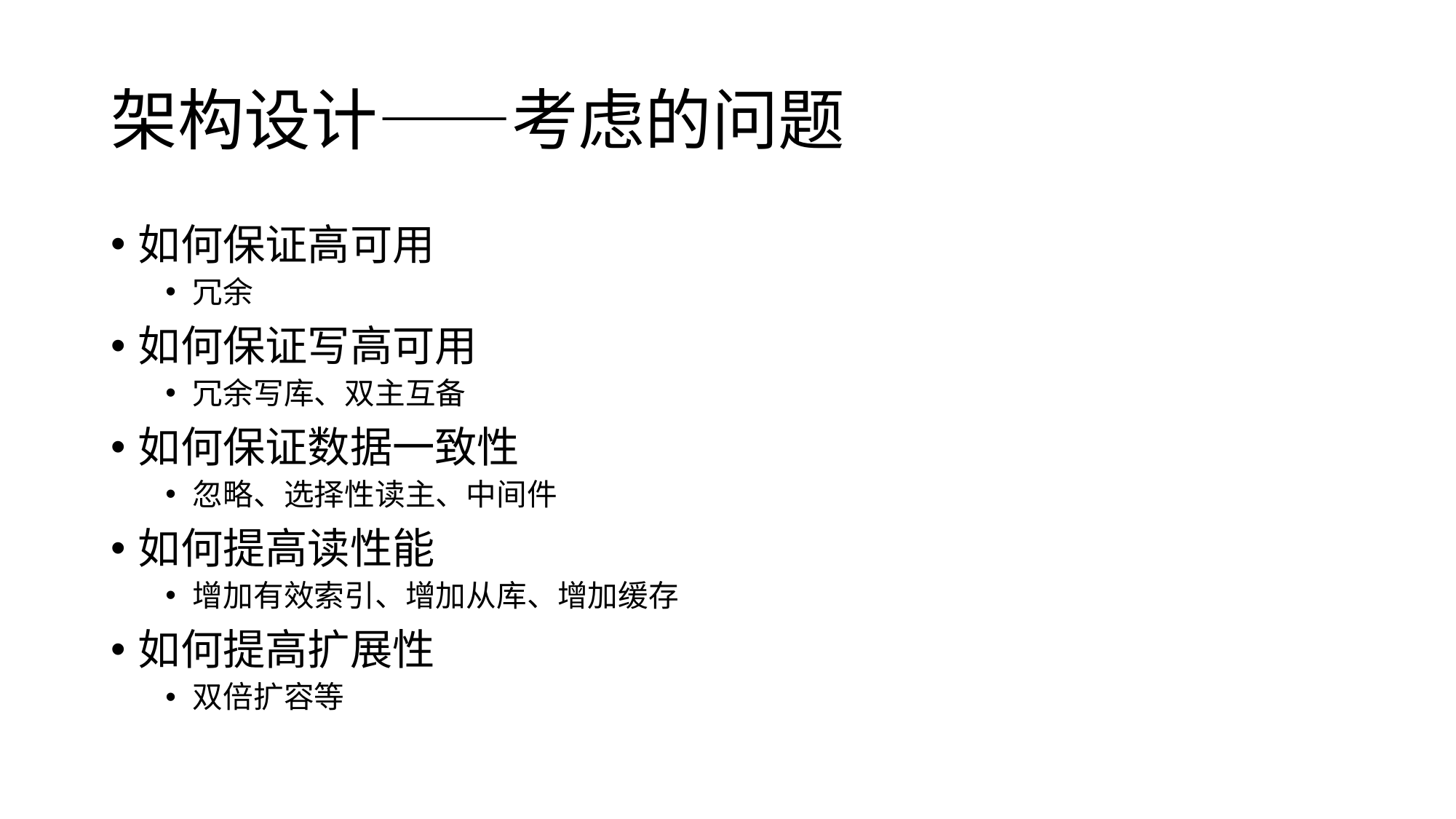

# 架构设计——考虑的问题
如何保证高可用
冗余
如何保证写高可用
冗余写库、双主互备
如何保证数据一致性
忽略、选择性读主、中间件
如何提高读性能
增加有效索引、增加从库、增加缓存
如何提高扩展性
双倍扩容等